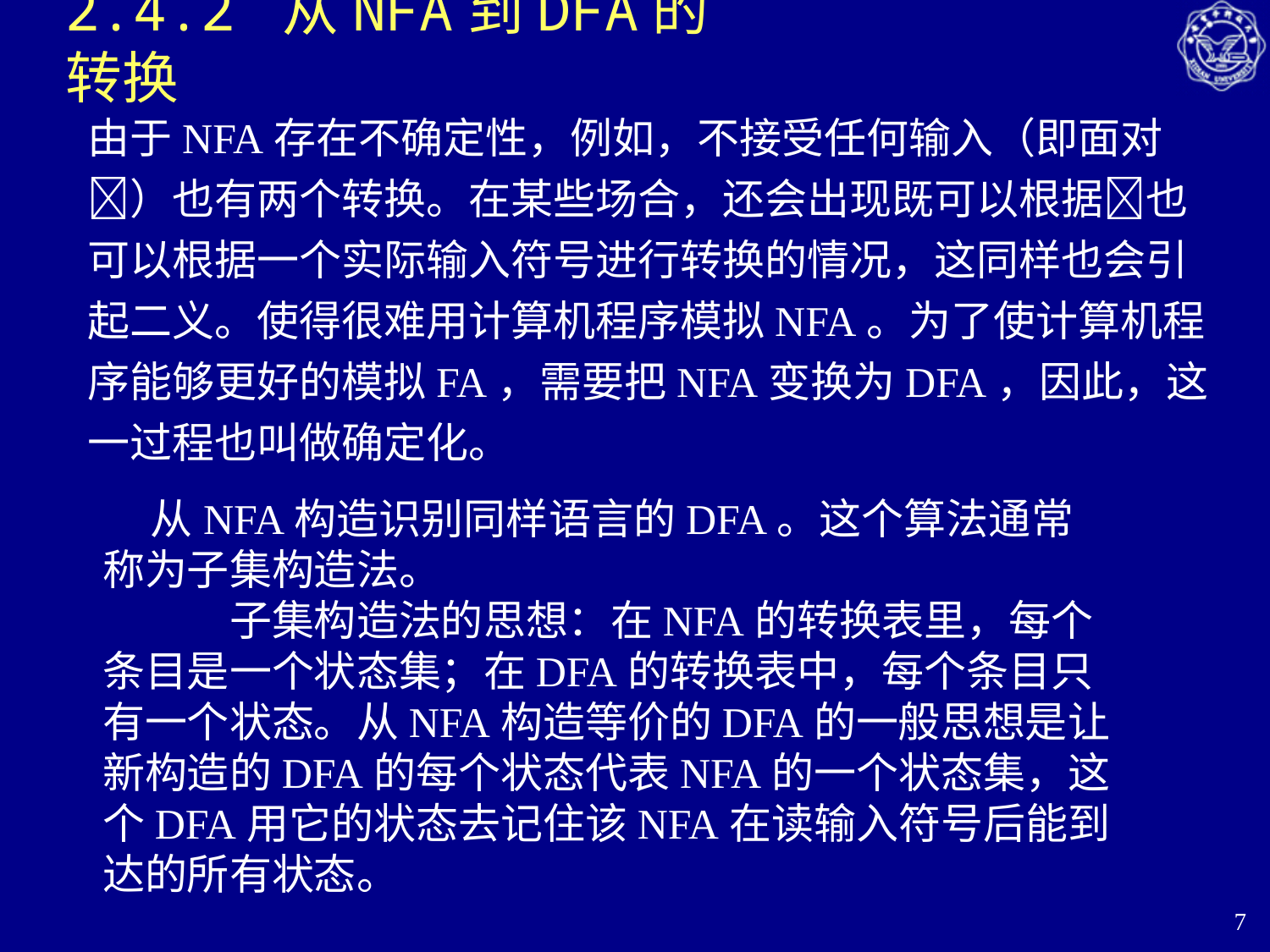

# 2.4.2 从NFA到DFA的转换
由于NFA存在不确定性，例如，不接受任何输入（即面对ε）也有两个转换。在某些场合，还会出现既可以根据ε也可以根据一个实际输入符号进行转换的情况，这同样也会引起二义。使得很难用计算机程序模拟NFA。为了使计算机程序能够更好的模拟FA，需要把NFA变换为DFA，因此，这一过程也叫做确定化。

    从NFA构造识别同样语言的DFA。这个算法通常称为子集构造法。
	子集构造法的思想：在NFA的转换表里，每个条目是一个状态集；在DFA的转换表中，每个条目只有一个状态。从NFA构造等价的DFA的一般思想是让新构造的DFA的每个状态代表NFA的一个状态集，这个DFA用它的状态去记住该NFA在读输入符号后能到达的所有状态。
7